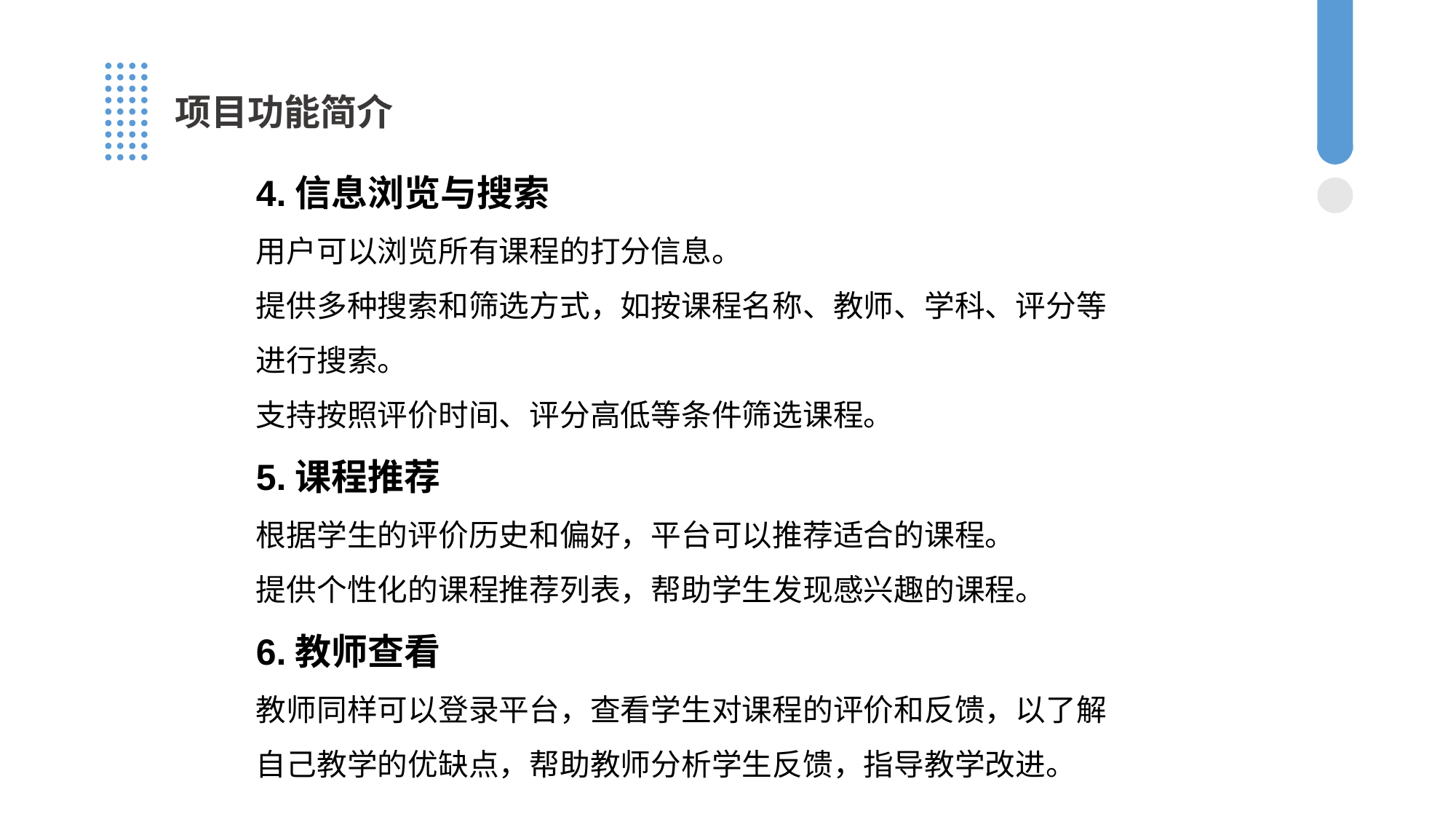

项目功能简介

4.信息浏览与搜索
用户可以浏览所有课程的打分信息。
提供多种搜索和筛选方式，如按课程名称、教师、学科、评分等进行搜索。
支持按照评价时间、评分高低等条件筛选课程。
5.课程推荐
根据学生的评价历史和偏好，平台可以推荐适合的课程。
提供个性化的课程推荐列表，帮助学生发现感兴趣的课程。
6.教师查看
教师同样可以登录平台，查看学生对课程的评价和反馈，以了解自己教学的优缺点，帮助教师分析学生反馈，指导教学改进。